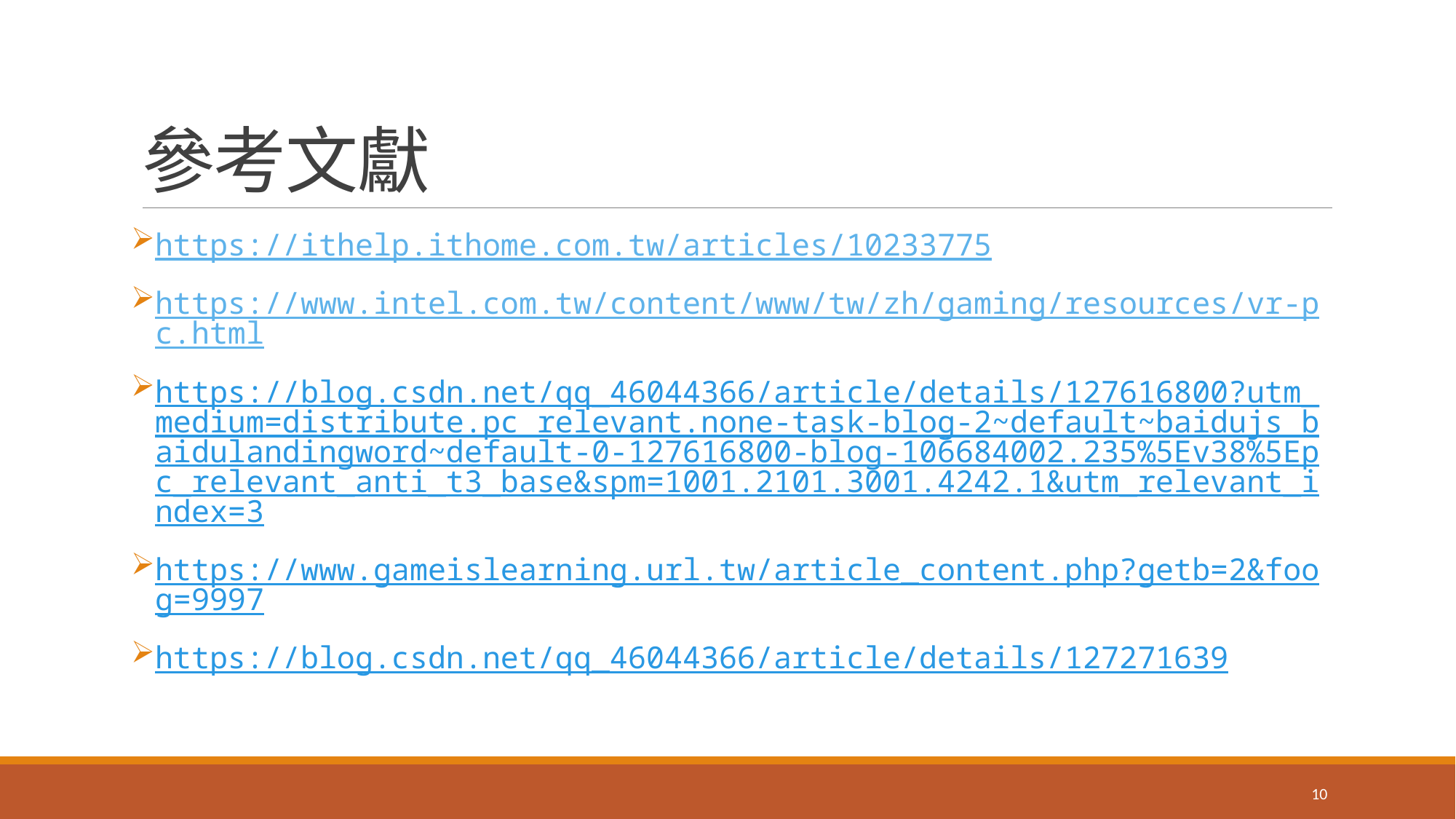

# 參考文獻
https://ithelp.ithome.com.tw/articles/10233775
https://www.intel.com.tw/content/www/tw/zh/gaming/resources/vr-pc.html
https://blog.csdn.net/qq_46044366/article/details/127616800?utm_medium=distribute.pc_relevant.none-task-blog-2~default~baidujs_baidulandingword~default-0-127616800-blog-106684002.235%5Ev38%5Epc_relevant_anti_t3_base&spm=1001.2101.3001.4242.1&utm_relevant_index=3
https://www.gameislearning.url.tw/article_content.php?getb=2&foog=9997
https://blog.csdn.net/qq_46044366/article/details/127271639
10